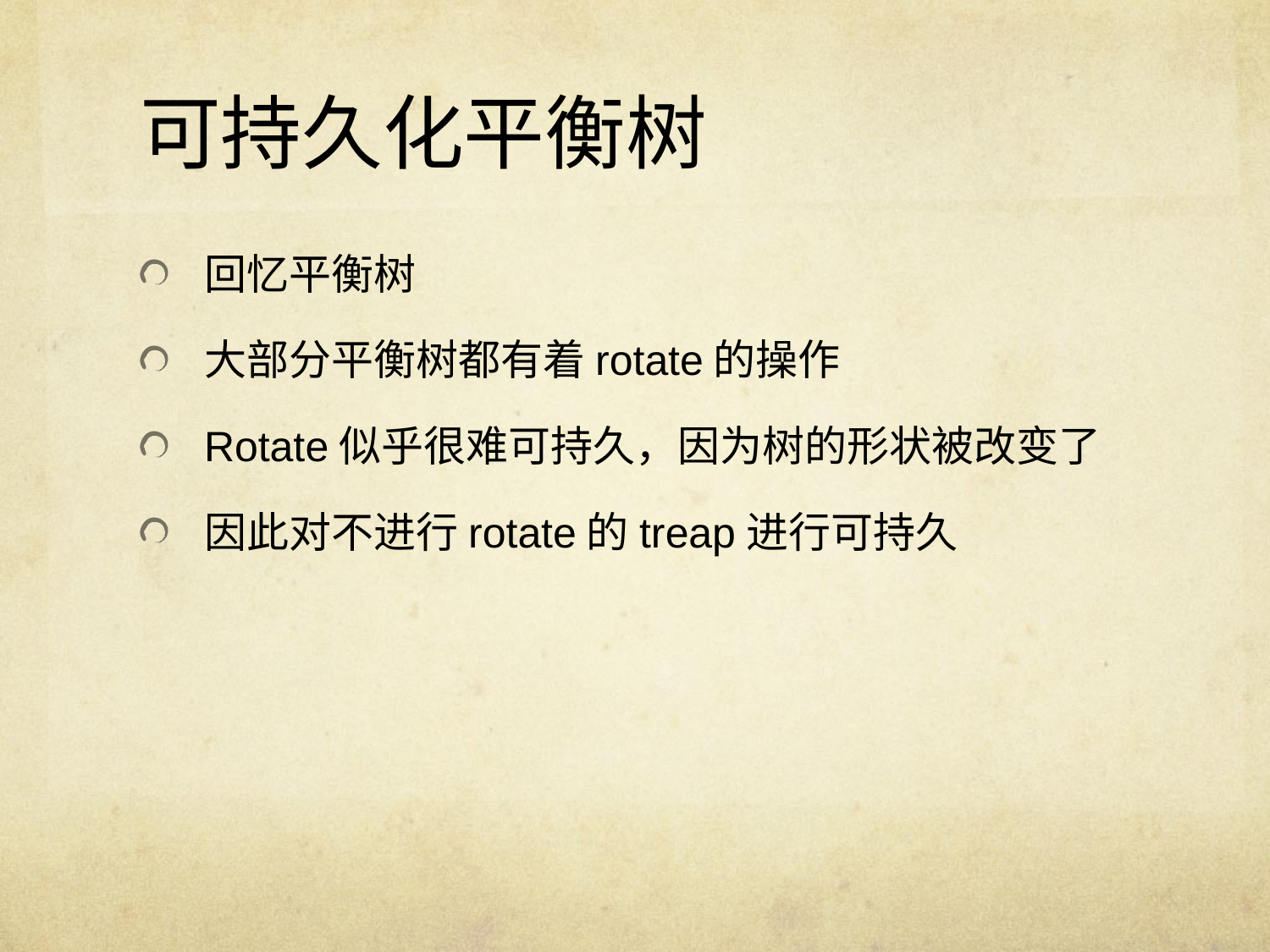

# 可持久化平衡树
回忆平衡树
大部分平衡树都有着rotate的操作
Rotate似乎很难可持久，因为树的形状被改变了
因此对不进行rotate的treap进行可持久